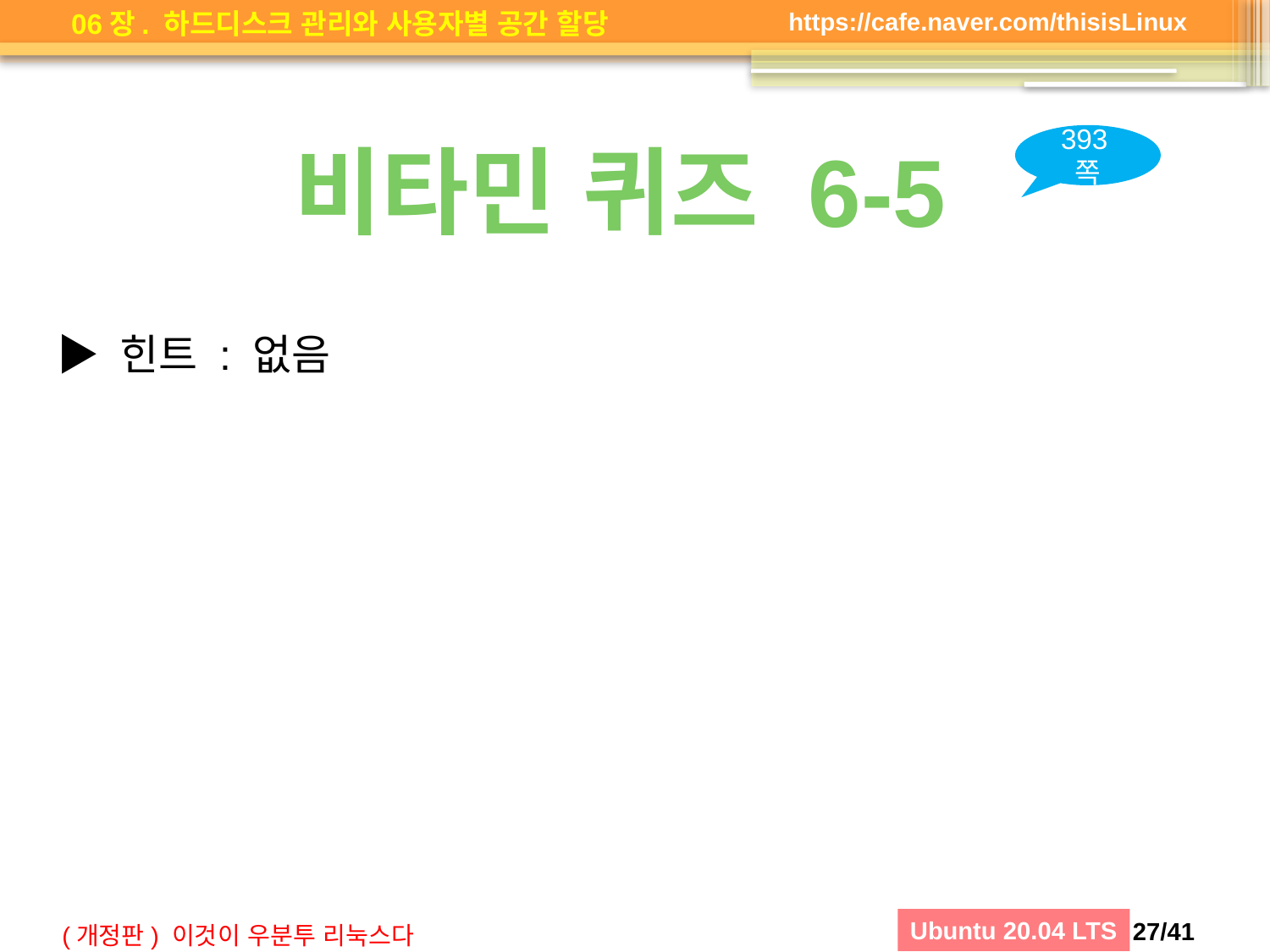

393쪽
비타민 퀴즈 6-5
▶ 힌트 : 없음